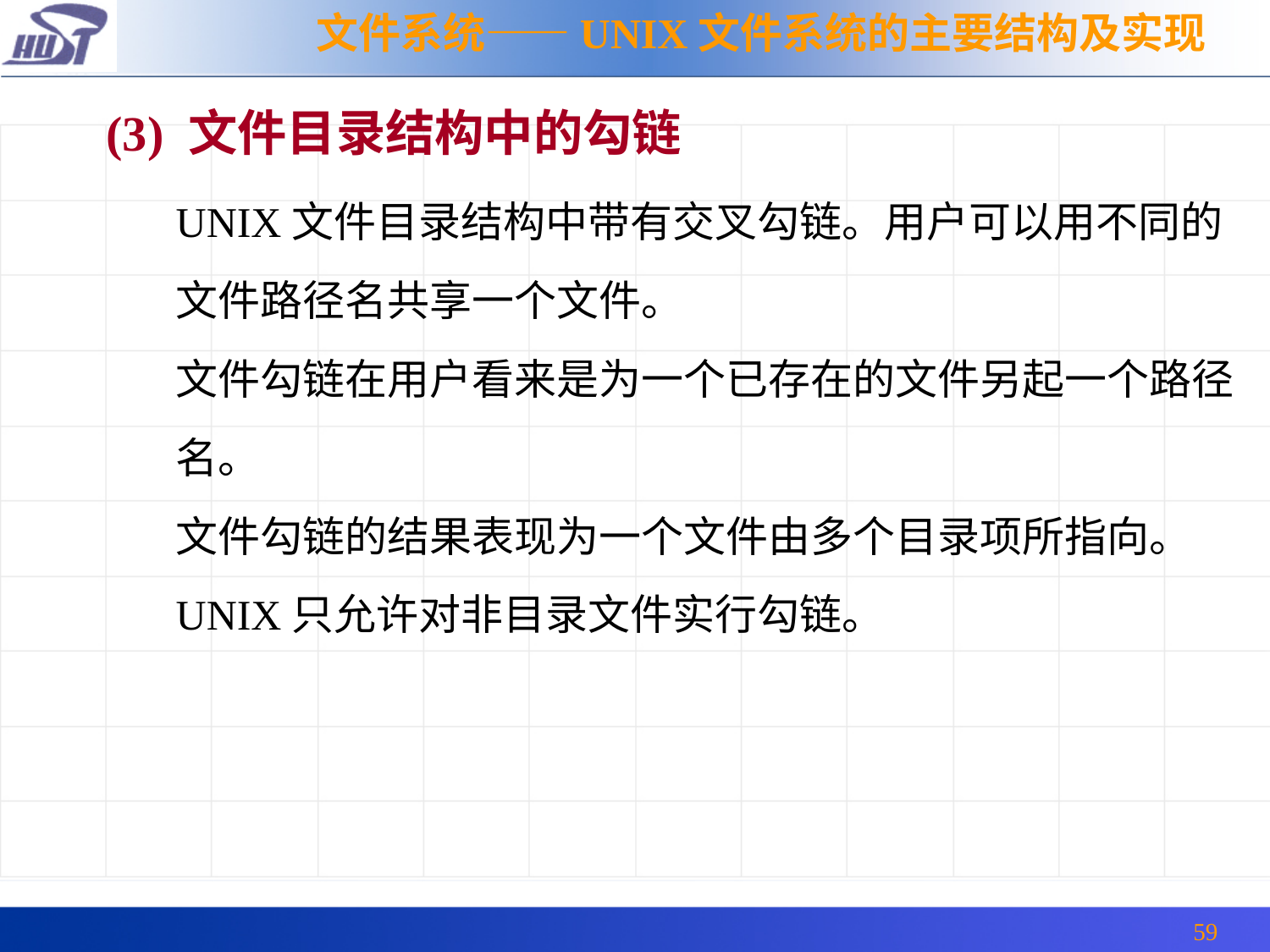

文件系统——UNIX文件系统的主要结构及实现
(3) 文件目录结构中的勾链
UNIX文件目录结构中带有交叉勾链。用户可以用不同的
文件路径名共享一个文件。
文件勾链在用户看来是为一个已存在的文件另起一个路径
名。
文件勾链的结果表现为一个文件由多个目录项所指向。
UNIX只允许对非目录文件实行勾链。
59